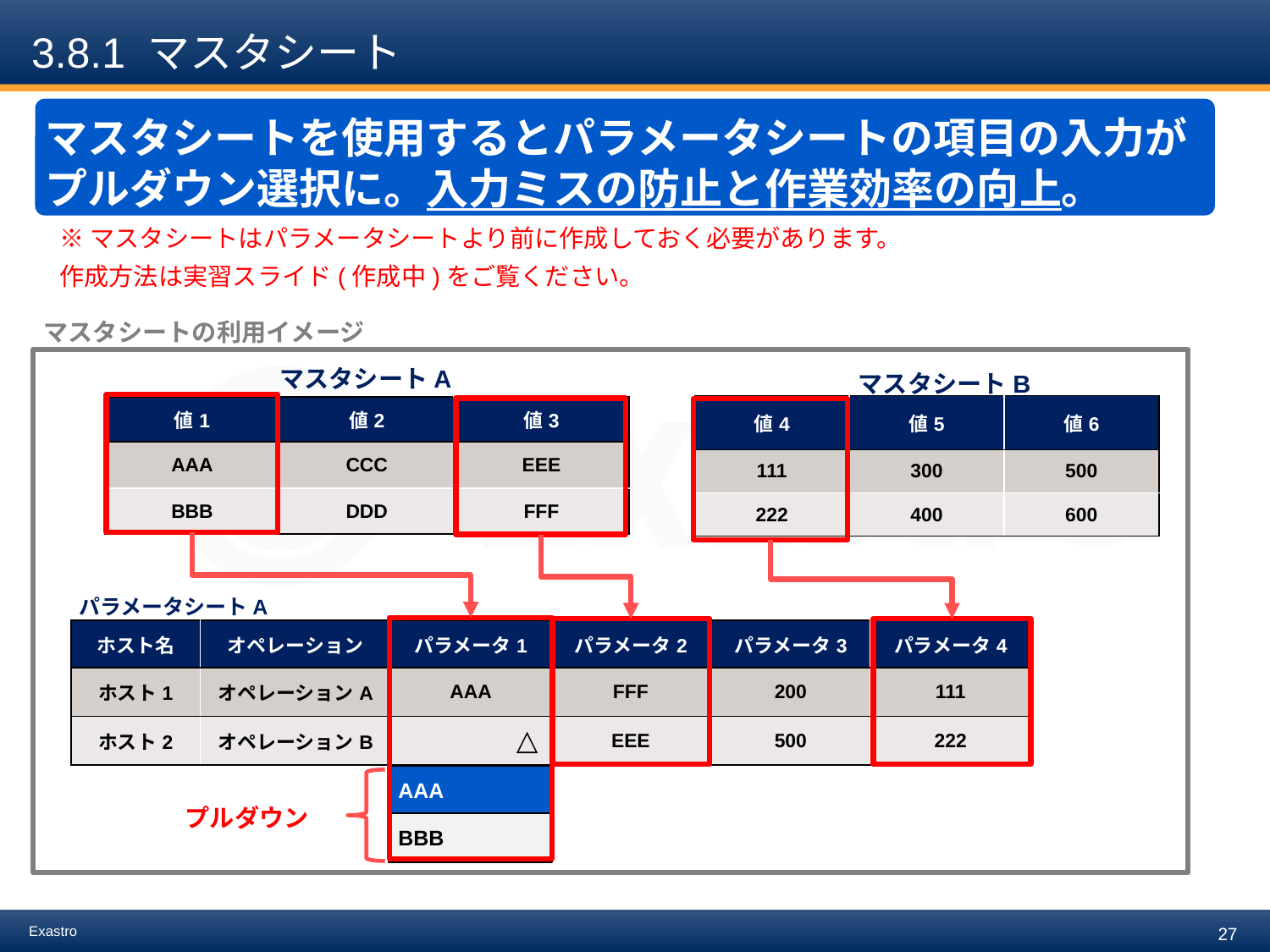

# 3.8.1 マスタシート
マスタシートを使用するとパラメータシートの項目の入力がプルダウン選択に。入力ミスの防止と作業効率の向上。
※マスタシートはパラメータシートより前に作成しておく必要があります。
作成方法は実習スライド(作成中)をご覧ください。

マスタシートの利用イメージ

マスタシートA
マスタシートB

| 値4 | 値5 | 値6 |
| --- | --- | --- |
| 111 | 300 | 500 |
| 222 | 400 | 600 |
| 値1 | 値2 | 値3 |
| --- | --- | --- |
| AAA | CCC | EEE |
| BBB | DDD | FFF |

パラメータシートA

| ホスト名 | オペレーション | パラメータ1 | パラメータ2 | パラメータ3 | パラメータ4 |
| --- | --- | --- | --- | --- | --- |
| ホスト1 | オペレーションA | AAA | FFF | 200 | 111 |
| ホスト2 | オペレーションB | △ | EEE | 500 | 222 |
AAA

プルダウン
BBB